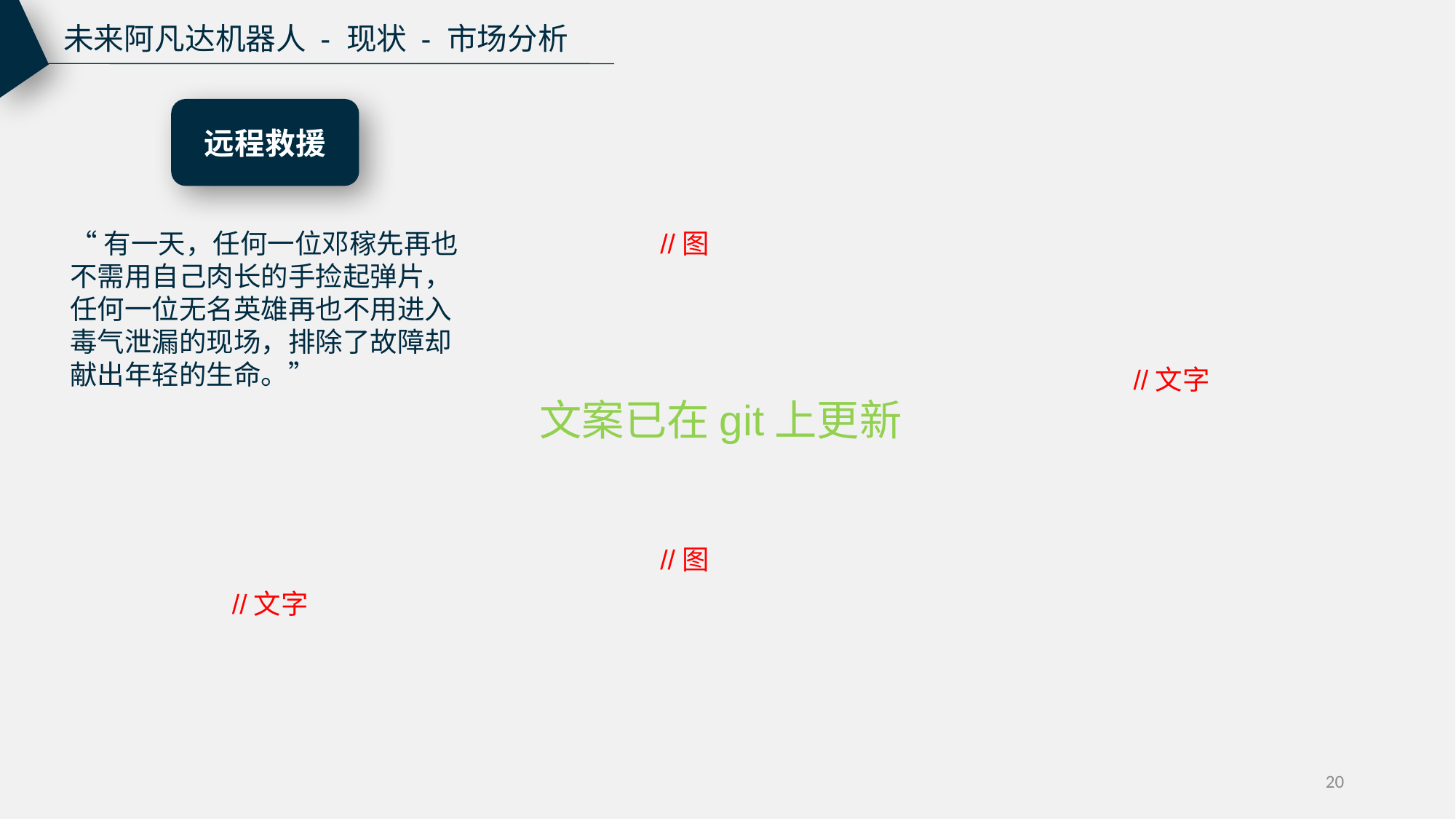

未来阿凡达机器人 - 现状 - 市场分析

远程救援
“有一天，任何一位邓稼先再也不需用自己肉长的手捡起弹片，任何一位无名英雄再也不用进入毒气泄漏的现场，排除了故障却献出年轻的生命。”
//图
//文字
文案已在git上更新

//图
//文字
20